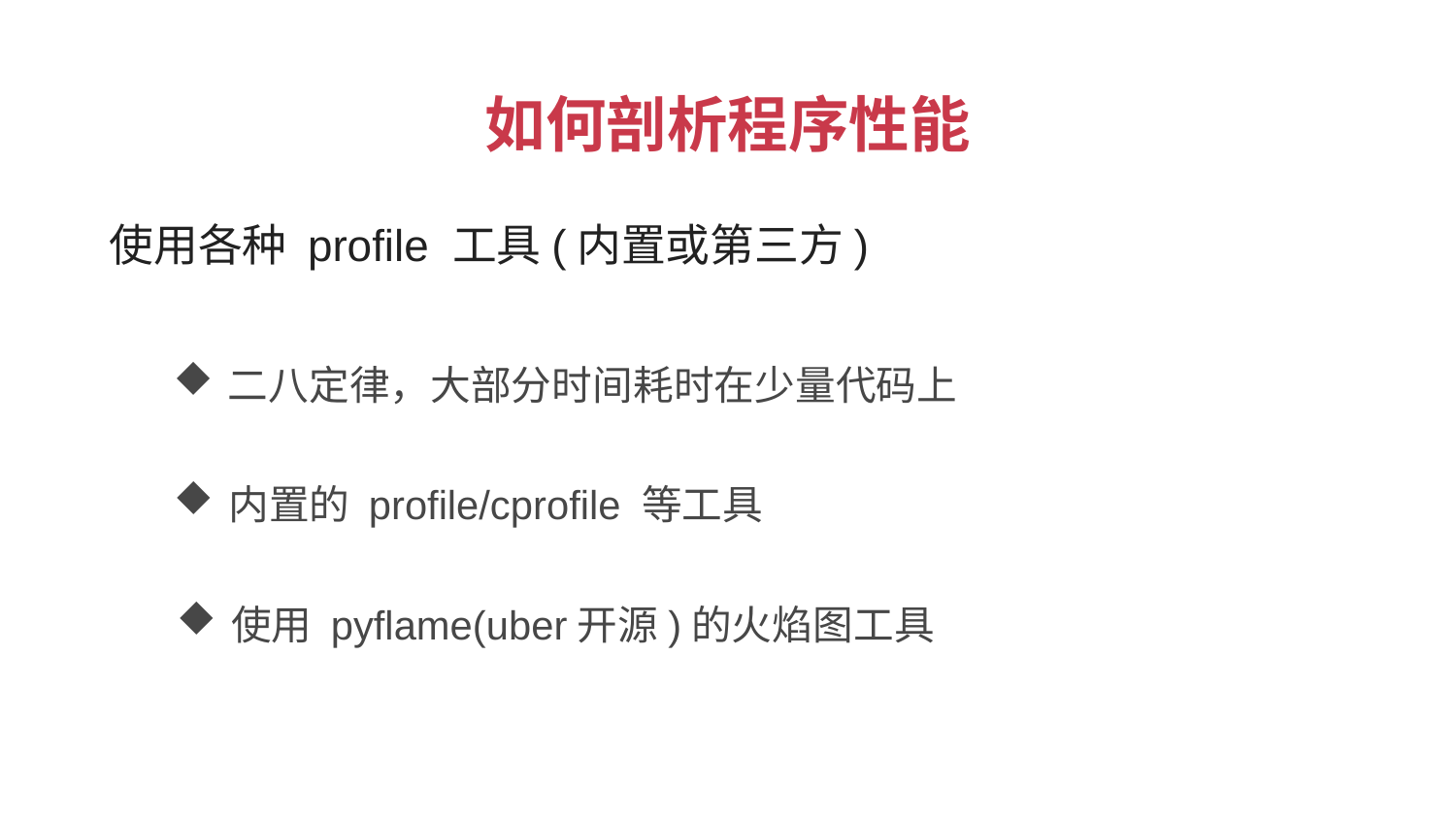

如何剖析程序性能
 使用各种 profile 工具(内置或第三方)
二八定律，大部分时间耗时在少量代码上
内置的 profile/cprofile 等工具
使用 pyflame(uber开源)的火焰图工具